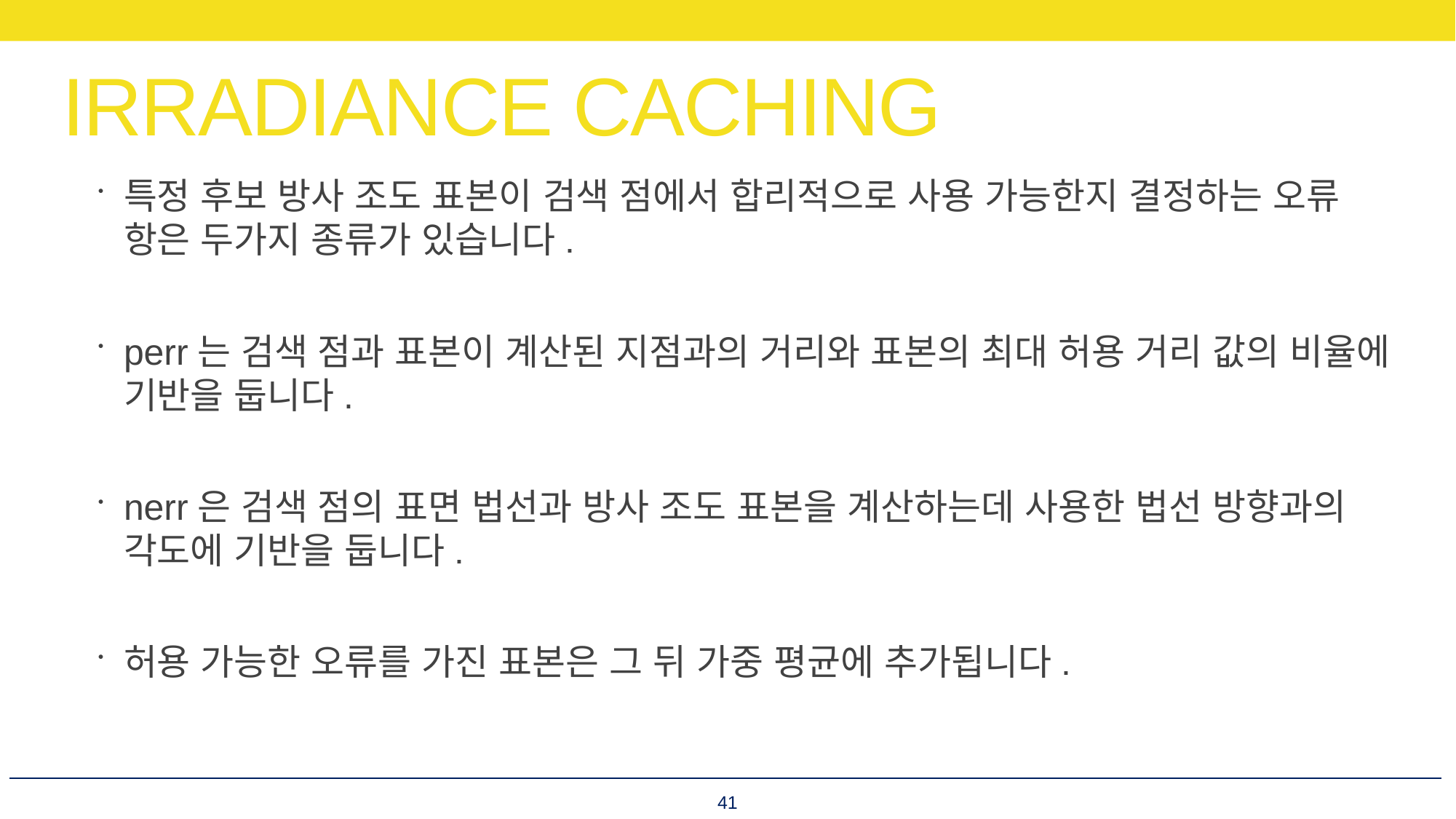

# IRRADIANCE CACHING
특정 후보 방사 조도 표본이 검색 점에서 합리적으로 사용 가능한지 결정하는 오류 항은 두가지 종류가 있습니다.

perr는 검색 점과 표본이 계산된 지점과의 거리와 표본의 최대 허용 거리 값의 비율에 기반을 둡니다.

nerr은 검색 점의 표면 법선과 방사 조도 표본을 계산하는데 사용한 법선 방향과의
각도에 기반을 둡니다.

허용 가능한 오류를 가진 표본은 그 뒤 가중 평균에 추가됩니다.
41